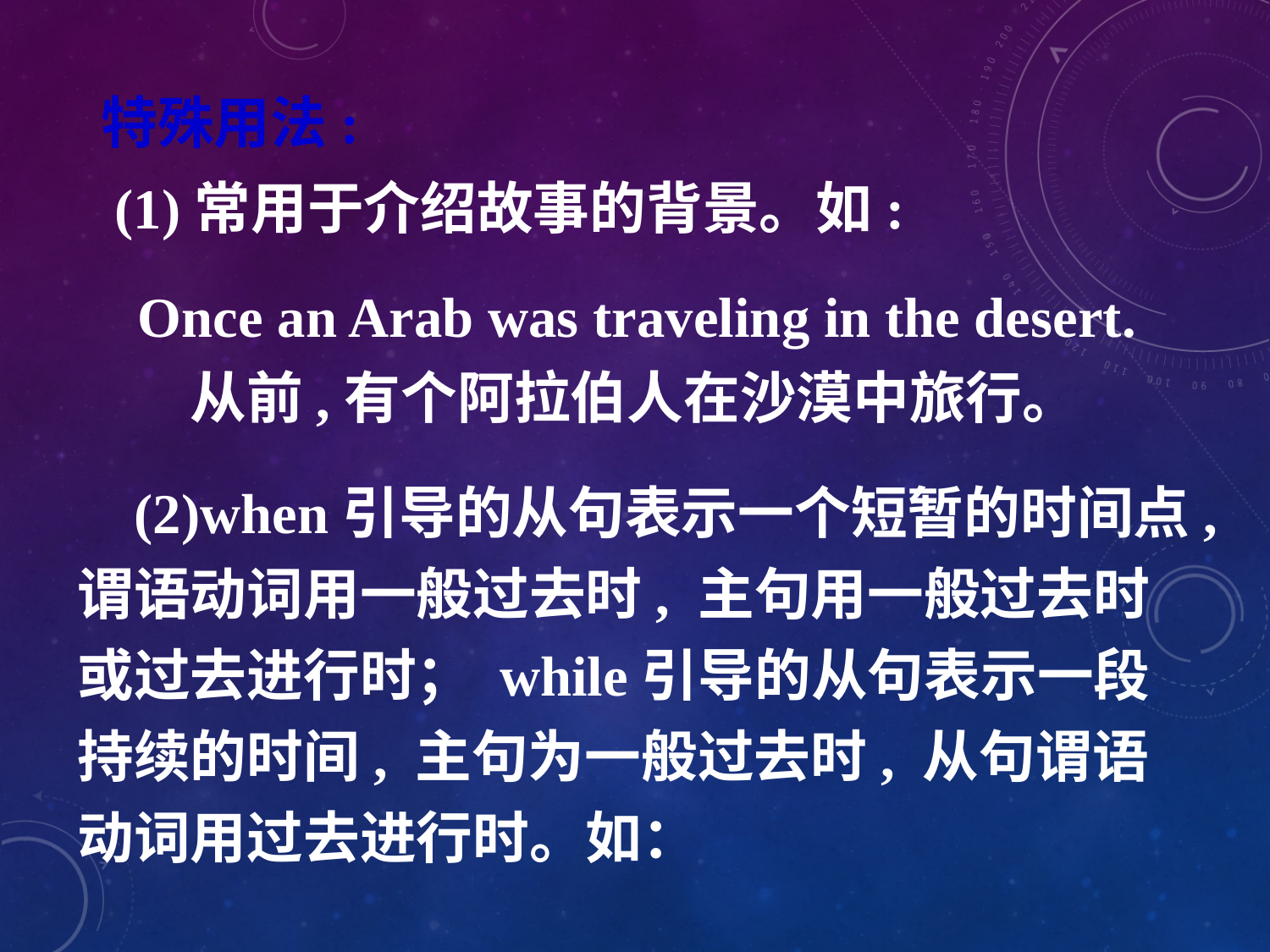

特殊用法:
(1)常用于介绍故事的背景。如:
Once an Arab was traveling in the desert.
   从前,有个阿拉伯人在沙漠中旅行。
    (2)when引导的从句表示一个短暂的时间点,谓语动词用一般过去时, 主句用一般过去时或过去进行时； while引导的从句表示一段持续的时间, 主句为一般过去时, 从句谓语动词用过去进行时。如：